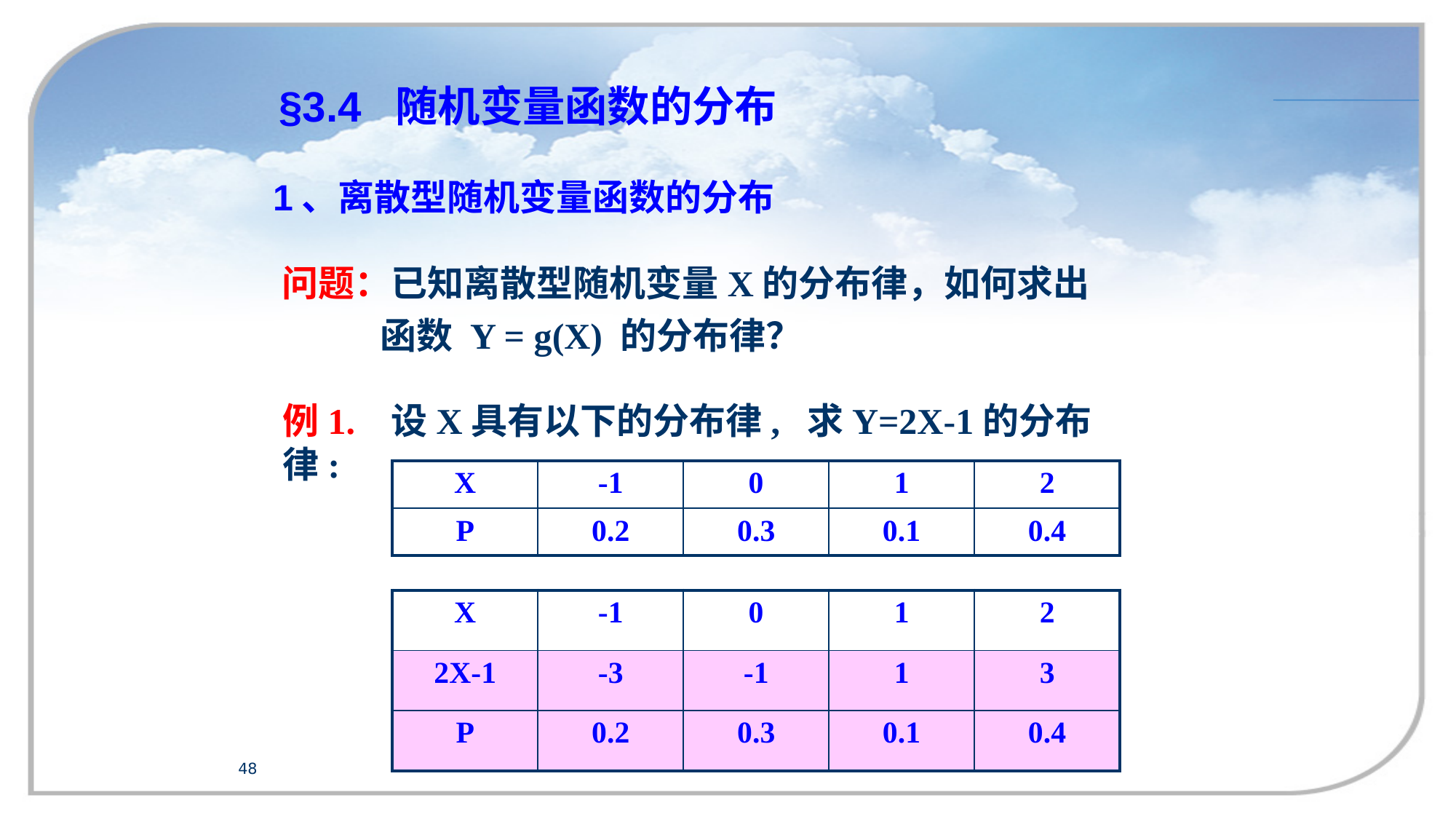

§3.4  随机变量函数的分布
1、离散型随机变量函数的分布
  问题：已知离散型随机变量X的分布律，如何求出
              函数 Y = g(X) 的分布律？
例1.   设X具有以下的分布律,  求Y=2X-1的分布律:
| X | -1 | 0 | 1 | 2 |
| --- | --- | --- | --- | --- |
| P | 0.2 | 0.3 | 0.1 | 0.4 |
| X | -1 | 0 | 1 | 2 |
| --- | --- | --- | --- | --- |
| 2X-1 | -3 | -1 | 1 | 3 |
| P | 0.2 | 0.3 | 0.1 | 0.4 |
48